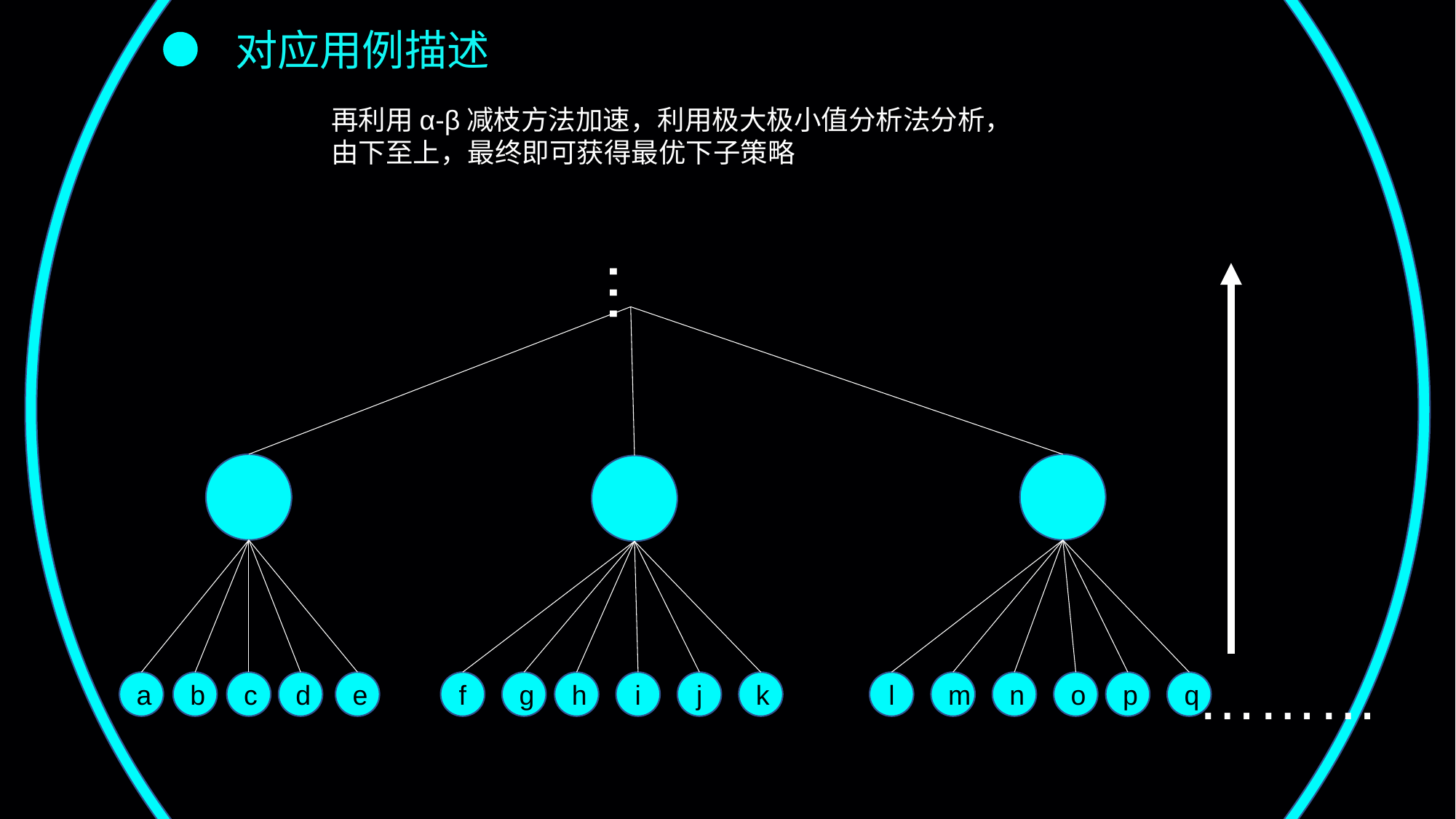

对应用例描述

再利用α-β减枝方法加速，利用极大极小值分析法分析，
由下至上，最终即可获得最优下子策略
…

………
a
b
c
d
e
f
g
h
i
j
k
l
m
n
o
p
q